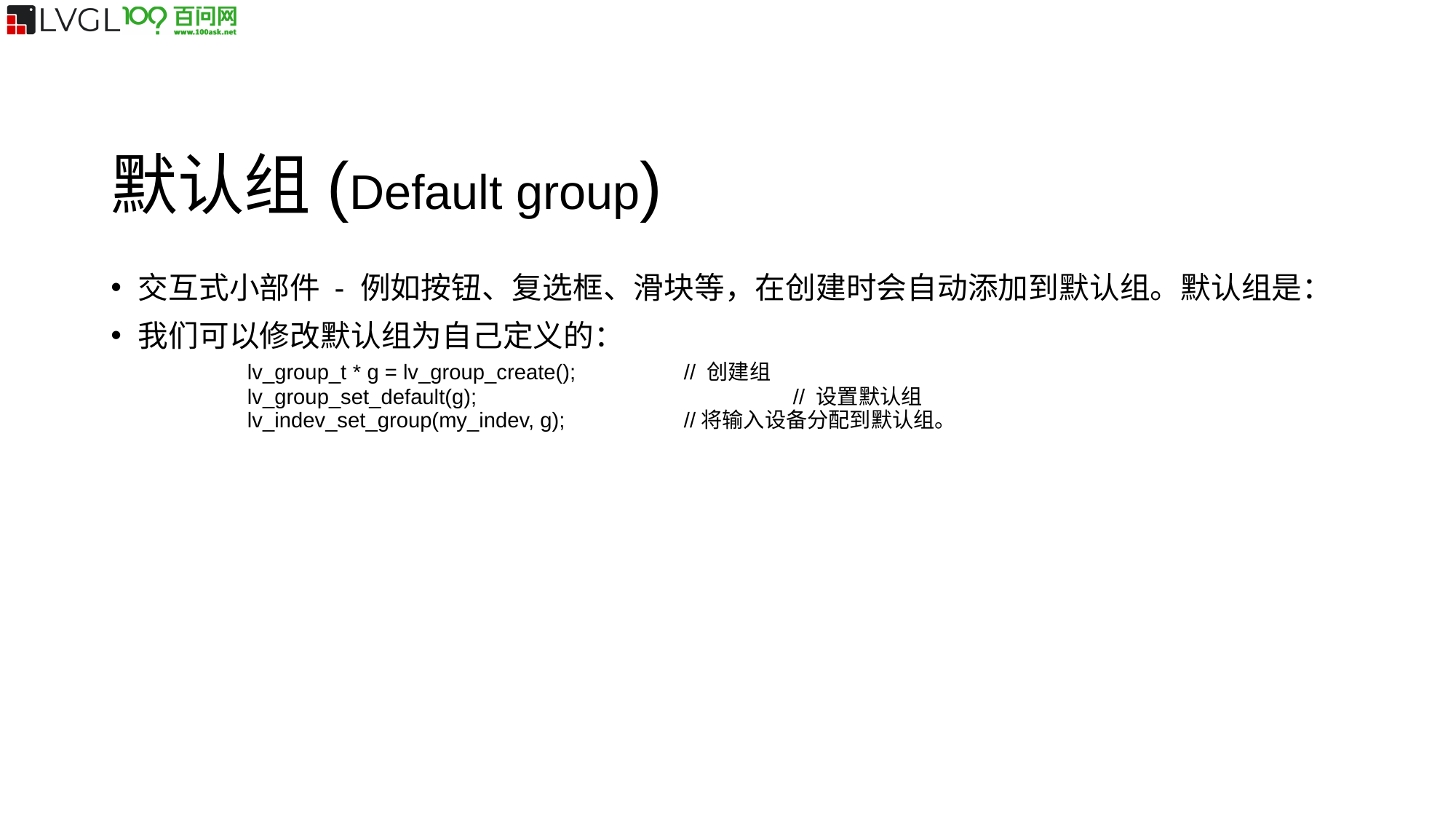

默认组(Default group)
交互式小部件 - 例如按钮、复选框、滑块等，在创建时会自动添加到默认组。默认组是：
我们可以修改默认组为自己定义的：
	lv_group_t * g = lv_group_create();   	// 创建组
	lv_group_set_default(g);		    	// 设置默认组
	lv_indev_set_group(my_indev, g); 		//将输入设备分配到默认组。